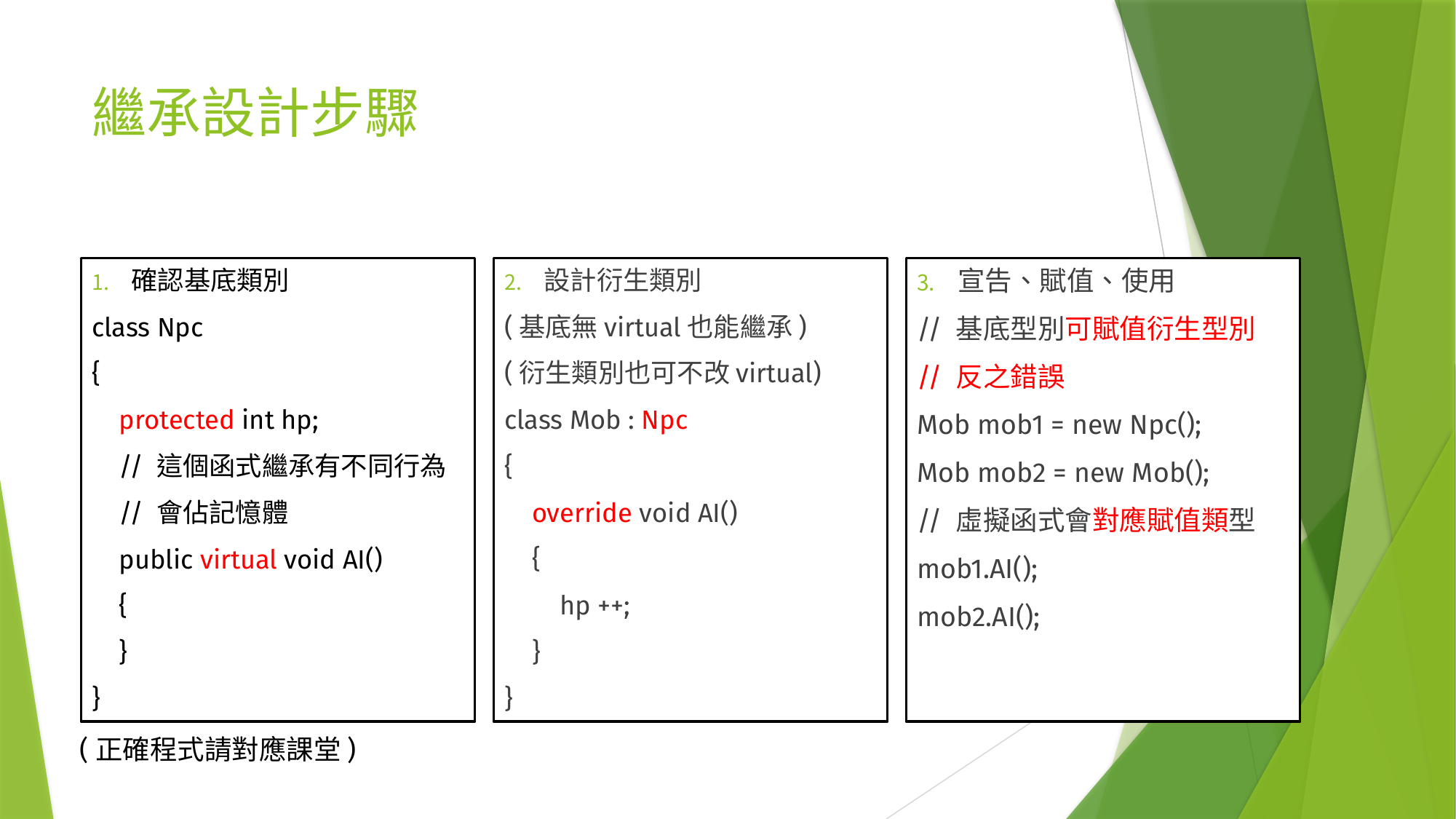

# 繼承設計步驟
設計衍生類別
(基底無virtual也能繼承)
(衍生類別也可不改virtual)
class Mob : Npc
{
    override void AI()
    {
        hp ++;
    }
}
宣告、賦值、使用
// 基底型別可賦值衍生型別
// 反之錯誤
Mob mob1 = new Npc();
Mob mob2 = new Mob();
// 虛擬函式會對應賦值類型
mob1.AI();
mob2.AI();

確認基底類別
class Npc
{
    protected int hp;
    // 這個函式繼承有不同行為
    // 會佔記憶體
    public virtual void AI()
    {
    }
}

 (正確程式請對應課堂)